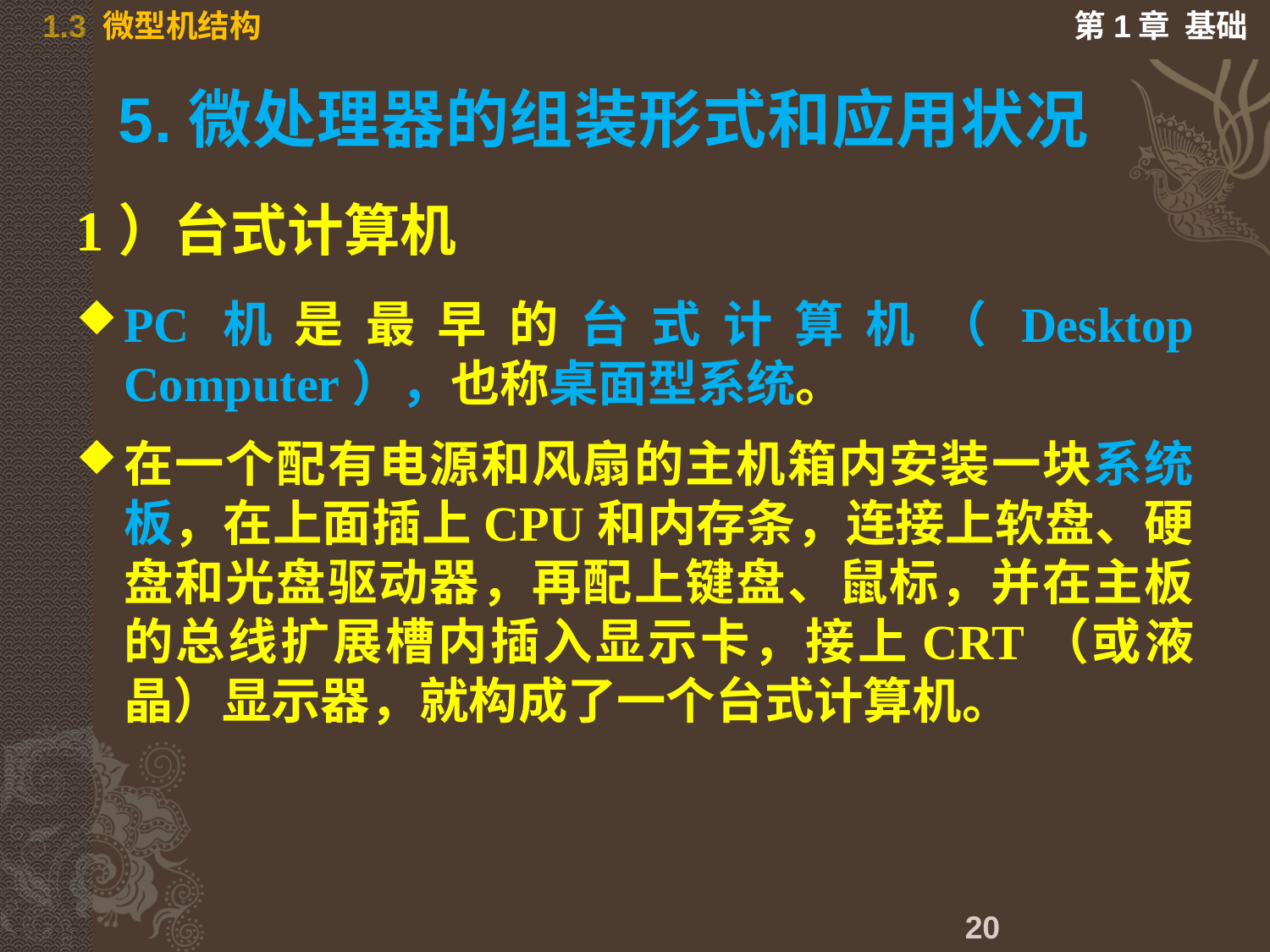

# 5.微处理器的组装形式和应用状况
1）台式计算机
PC机是最早的台式计算机（Desktop Computer），也称桌面型系统。
在一个配有电源和风扇的主机箱内安装一块系统板，在上面插上CPU和内存条，连接上软盘、硬盘和光盘驱动器，再配上键盘、鼠标，并在主板的总线扩展槽内插入显示卡，接上CRT（或液晶）显示器，就构成了一个台式计算机。